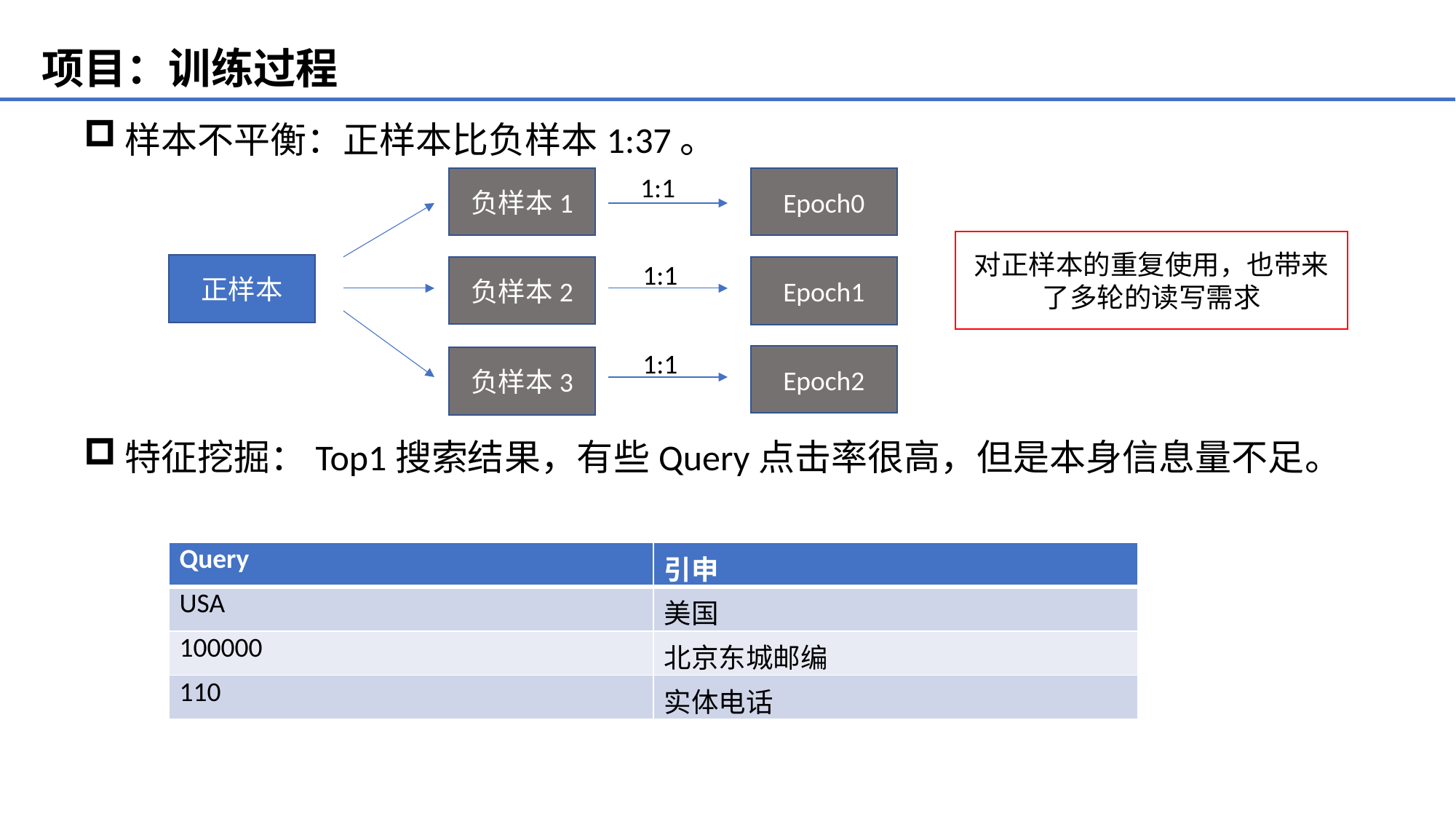

# 项目：训练过程
样本不平衡：正样本比负样本1:37。
1:1
负样本1
Epoch0
对正样本的重复使用，也带来了多轮的读写需求
1:1
正样本
负样本2
Epoch1
1:1
Epoch2
负样本3
特征挖掘：Top1搜索结果，有些Query点击率很高，但是本身信息量不足。
| Query | 引申 |
| --- | --- |
| USA | 美国 |
| 100000 | 北京东城邮编 |
| 110 | 实体电话 |